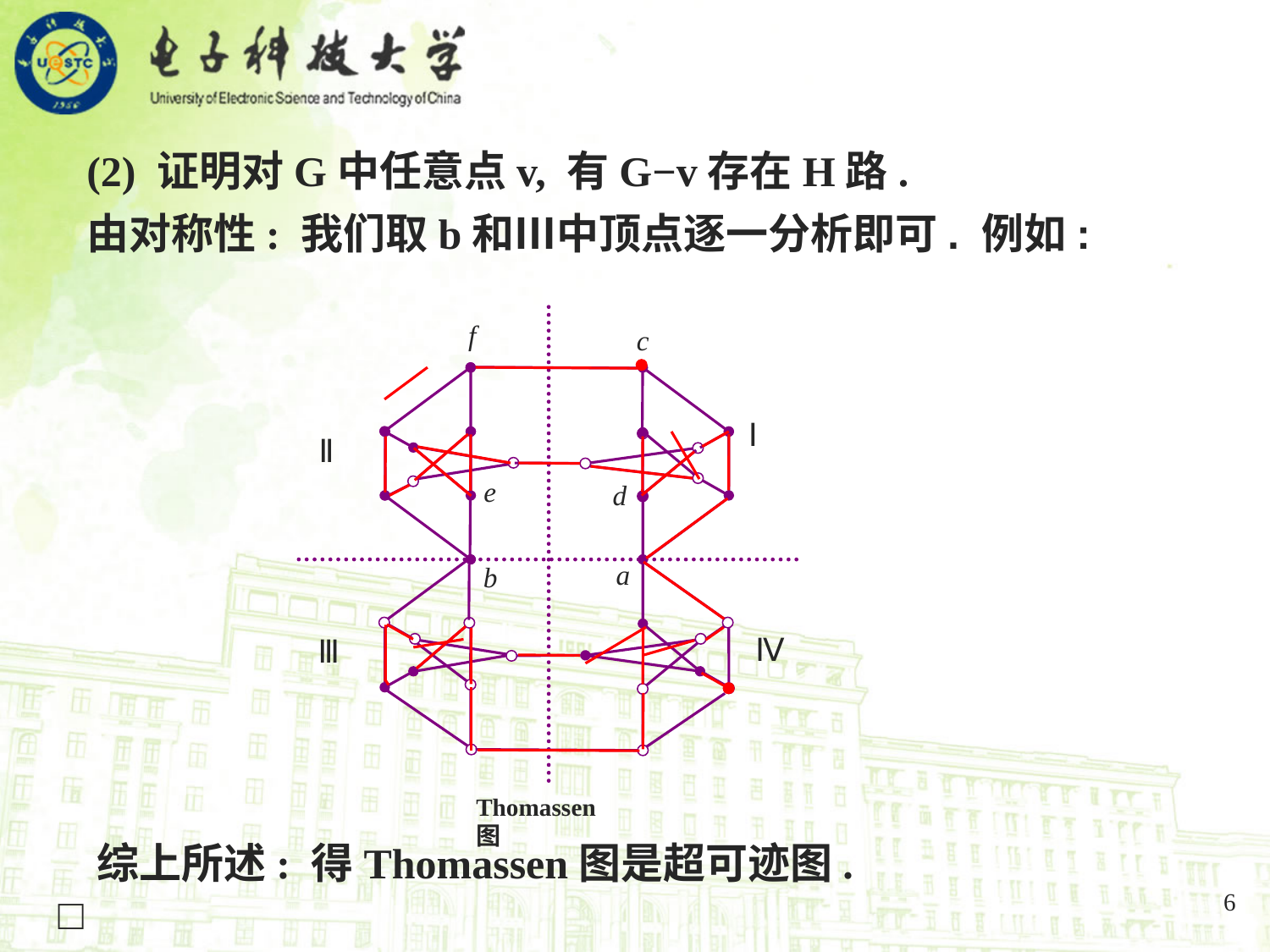

(2) 证明对G中任意点v, 有G−v存在H路.
由对称性: 我们取b和Ⅲ中顶点逐一分析即可. 例如:

Ⅰ
Ⅱ
Ⅳ
Ⅲ
Thomassen图
f
c
e
d
a
b

   综上所述: 得Thomassen图是超可迹图.                          □
6